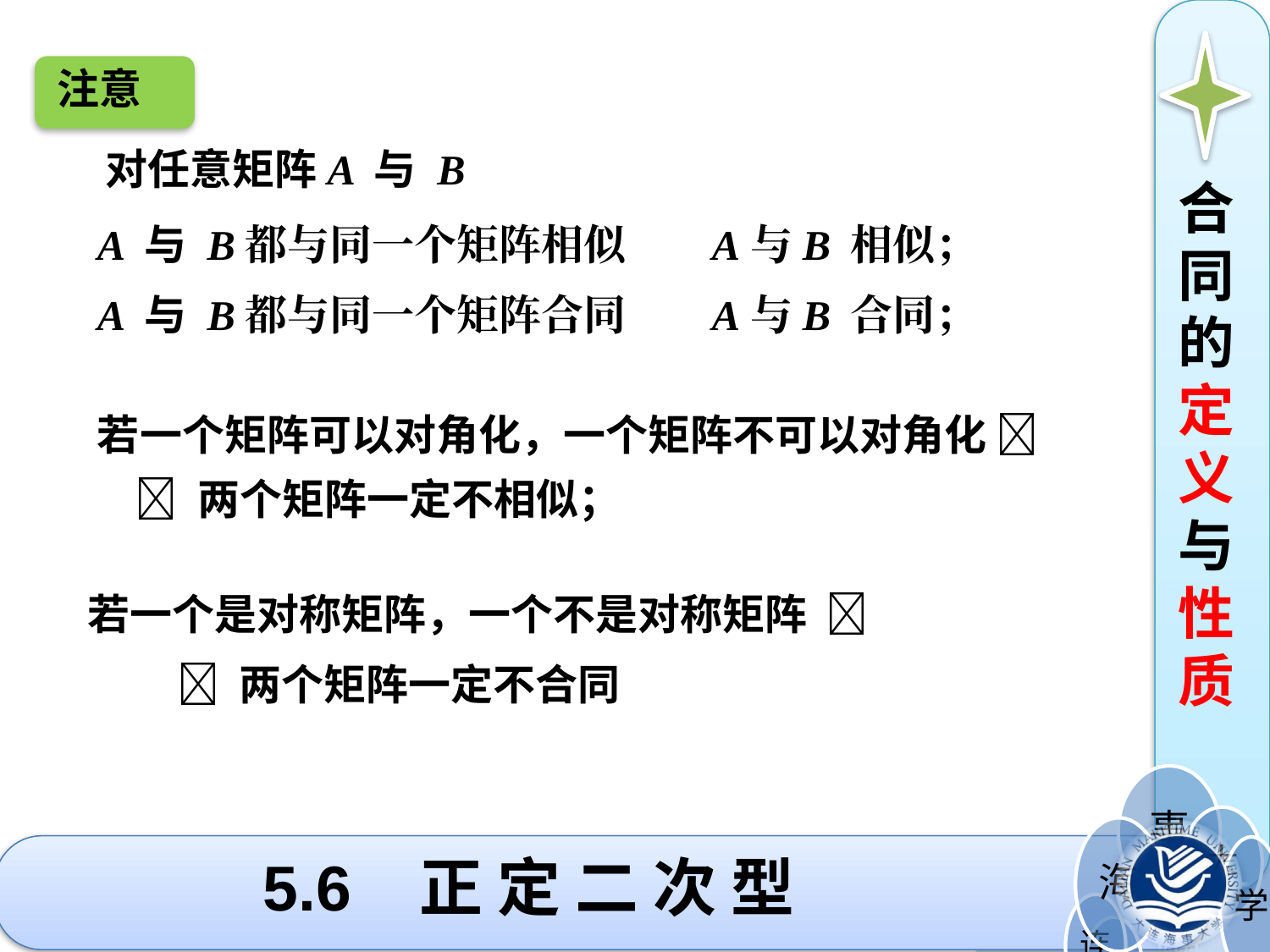

注意
对任意矩阵A 与 B
合同的定义与性质

A 与 B都与同一个矩阵相似   ⇒ A与B 相似；
A 与 B都与同一个矩阵合同   ⇒ A与B 合同；
若一个矩阵可以对角化，一个矩阵不可以对角化 ⇒
    ⇒ 两个矩阵一定不相似；
若一个是对称矩阵，一个不是对称矩阵  ⇒
⇒ 两个矩阵一定不合同
# 5.6   正 定 二 次 型